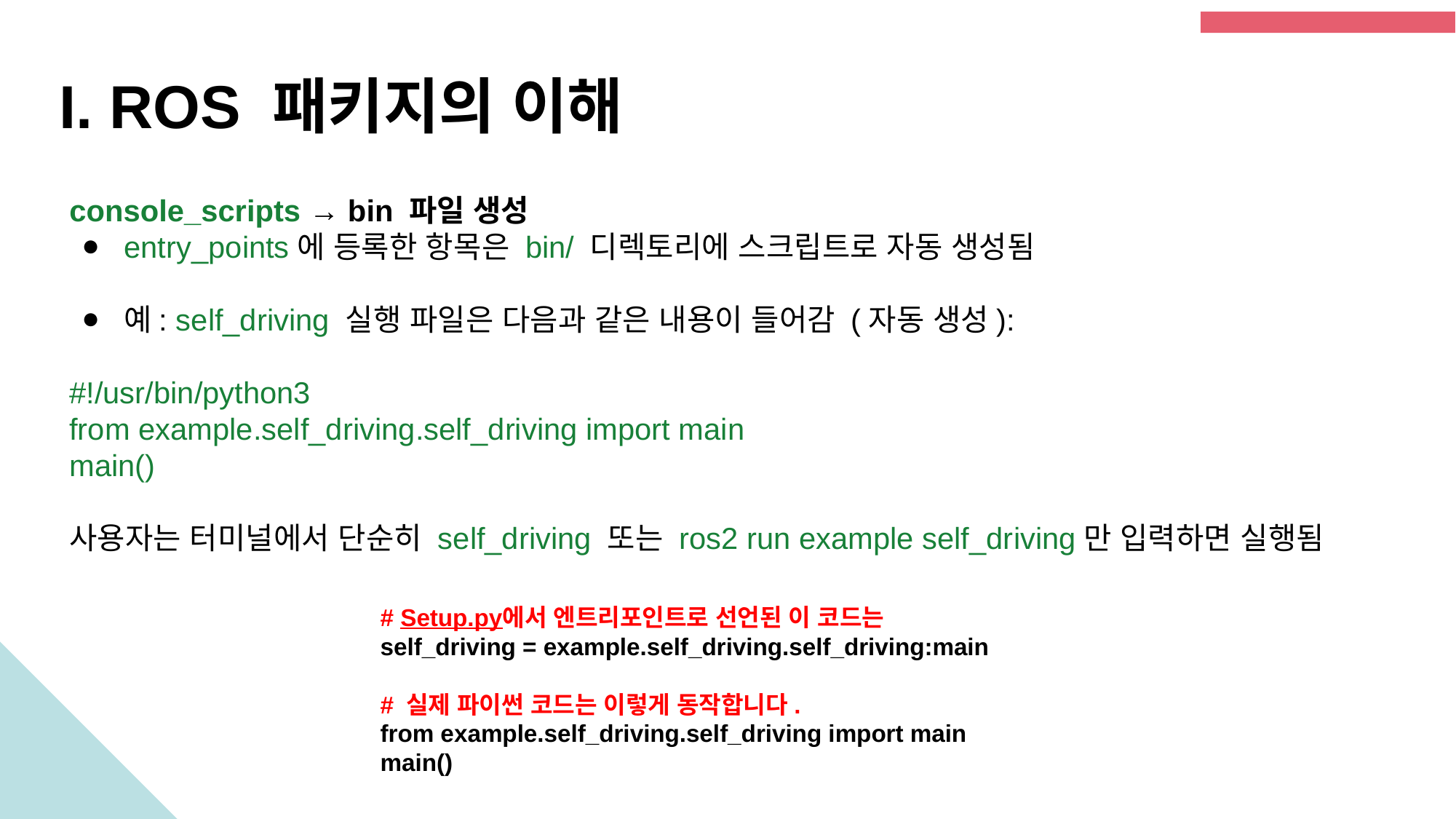

I. ROS 패키지의 이해
console_scripts → bin 파일 생성
entry_points에 등록한 항목은 bin/ 디렉토리에 스크립트로 자동 생성됨
예: self_driving 실행 파일은 다음과 같은 내용이 들어감 (자동 생성):

#!/usr/bin/python3
from example.self_driving.self_driving import main
main()

사용자는 터미널에서 단순히 self_driving 또는 ros2 run example self_driving만 입력하면 실행됨
# Setup.py에서 엔트리포인트로 선언된 이 코드는
self_driving = example.self_driving.self_driving:main
# 실제 파이썬 코드는 이렇게 동작합니다.
from example.self_driving.self_driving import main
main()